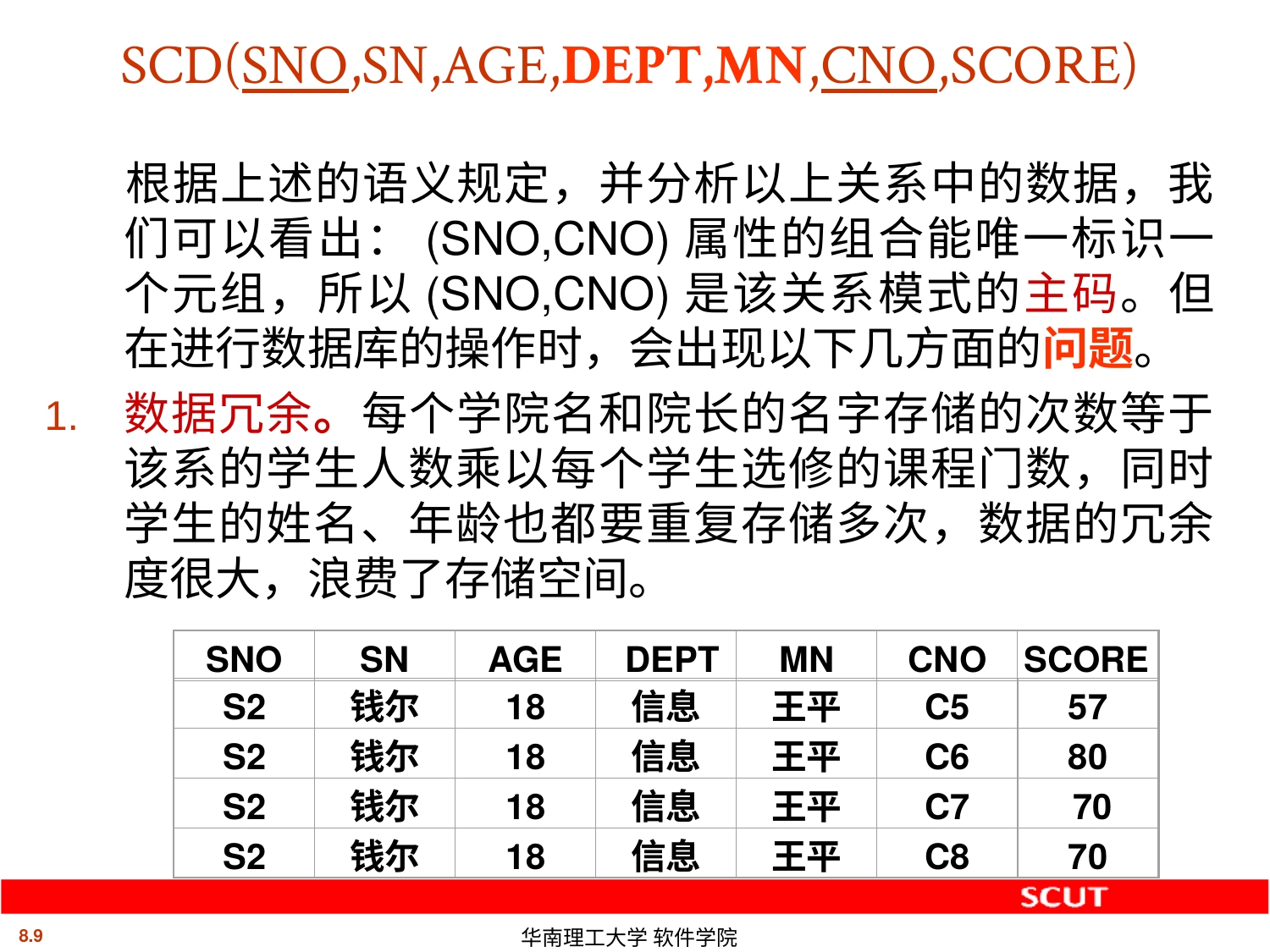

# SCD(SNO,SN,AGE,DEPT,MN,CNO,SCORE)
	根据上述的语义规定，并分析以上关系中的数据，我们可以看出：(SNO,CNO)属性的组合能唯一标识一个元组，所以(SNO,CNO)是该关系模式的主码。但在进行数据库的操作时，会出现以下几方面的问题。
数据冗余。每个学院名和院长的名字存储的次数等于该系的学生人数乘以每个学生选修的课程门数，同时学生的姓名、年龄也都要重复存储多次，数据的冗余度很大，浪费了存储空间。

SNO

SN

AGE

DEPT

MN

CNO

SCORE

S2

钱尔

18

信息

王平

C5

57

S2

钱尔

18

信息

王平

C6

80

S2

钱尔

18

信息

王平

C7

 70

S2

钱尔

18

信息

王平

C8

70